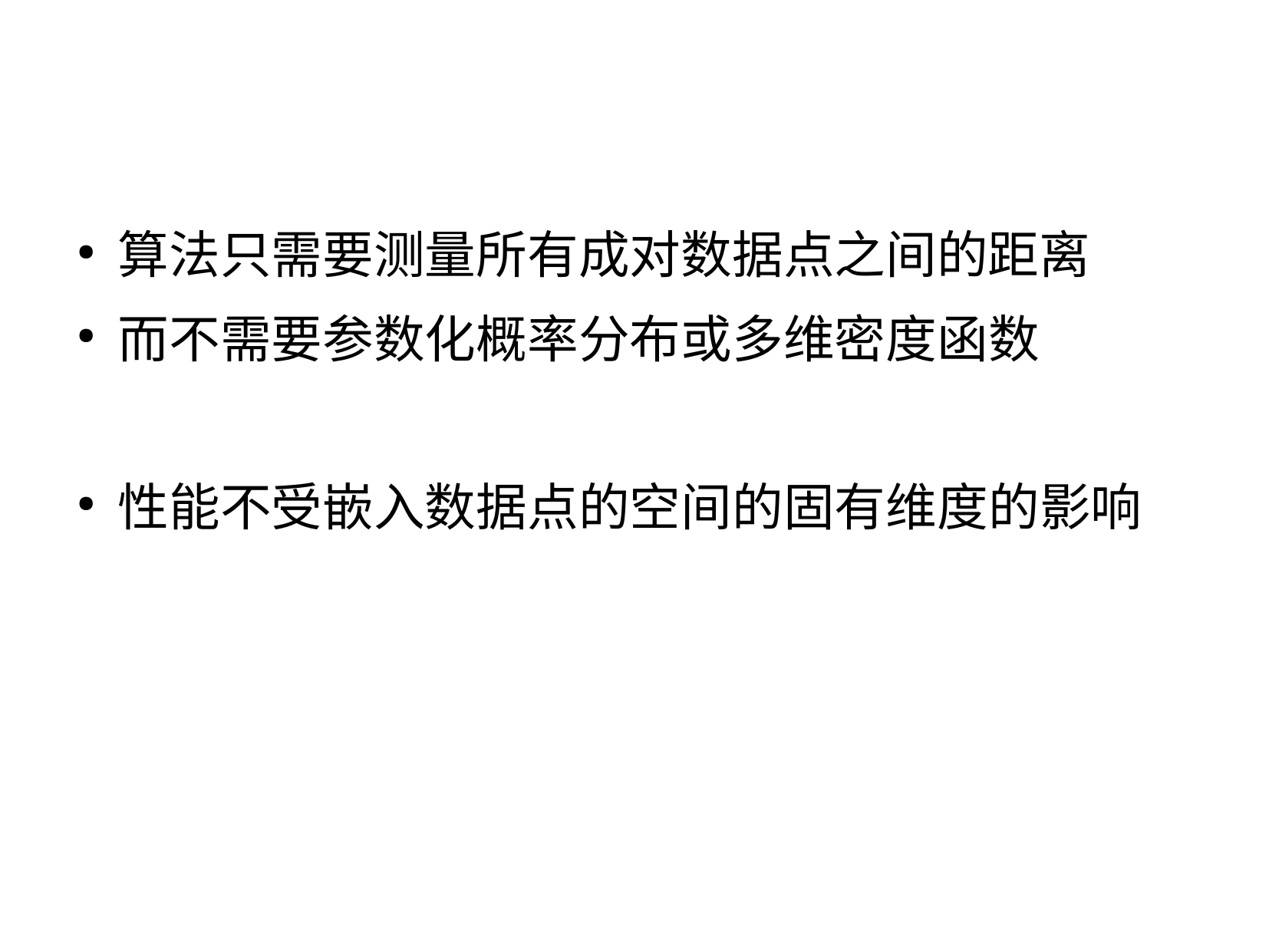

算法只需要测量所有成对数据点之间的距离
而不需要参数化概率分布或多维密度函数

性能不受嵌入数据点的空间的固有维度的影响